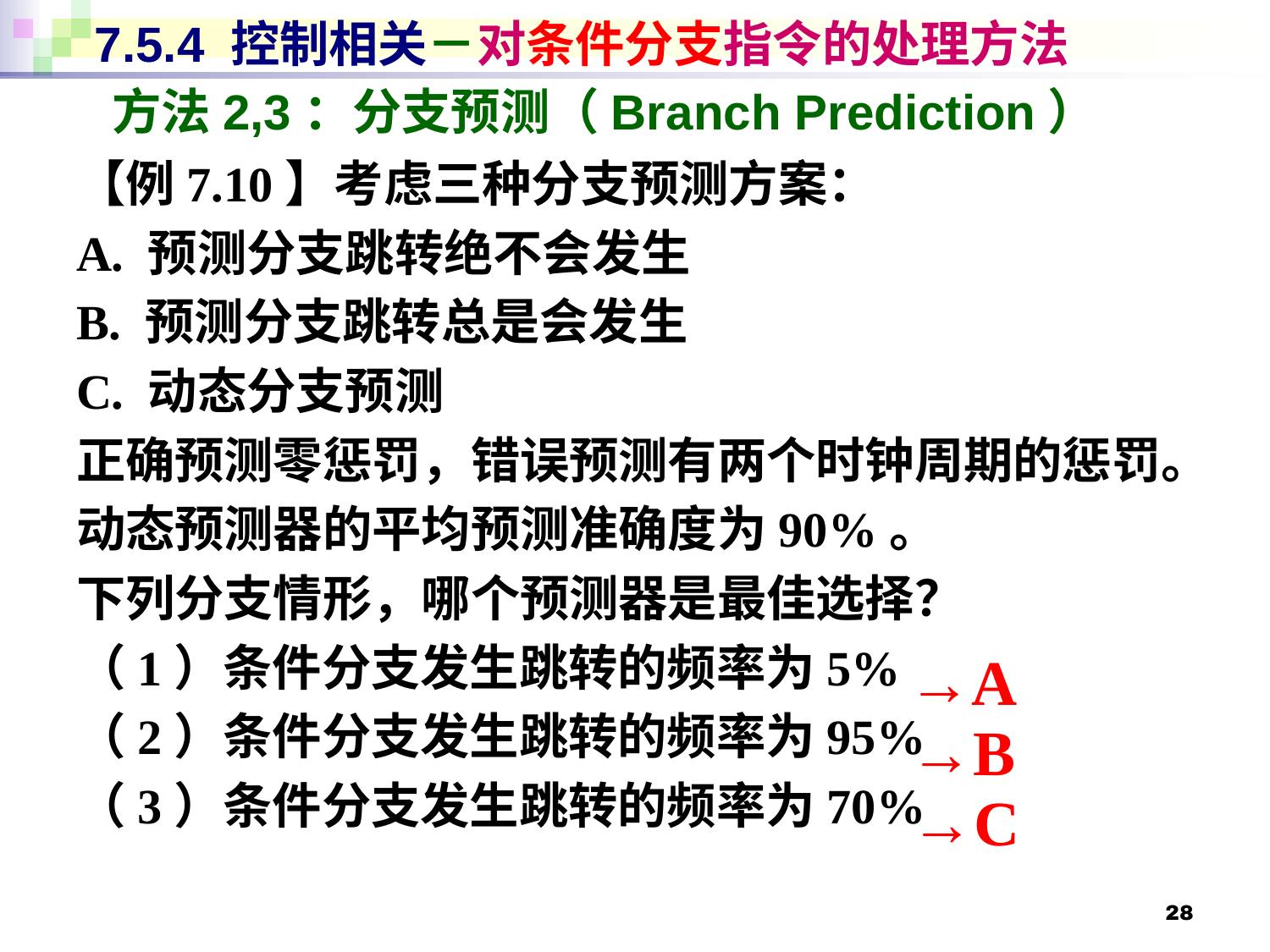

# 7.5.4 控制相关－对条件分支指令的处理方法
方法2,3：分支预测（Branch Prediction）
【例7.10】考虑三种分支预测方案：
A. 预测分支跳转绝不会发生
B. 预测分支跳转总是会发生
C. 动态分支预测
正确预测零惩罚，错误预测有两个时钟周期的惩罚。
动态预测器的平均预测准确度为90%。
下列分支情形，哪个预测器是最佳选择？
（1）条件分支发生跳转的频率为5%
（2）条件分支发生跳转的频率为95%
（3）条件分支发生跳转的频率为70%
→A
→B
→C
28